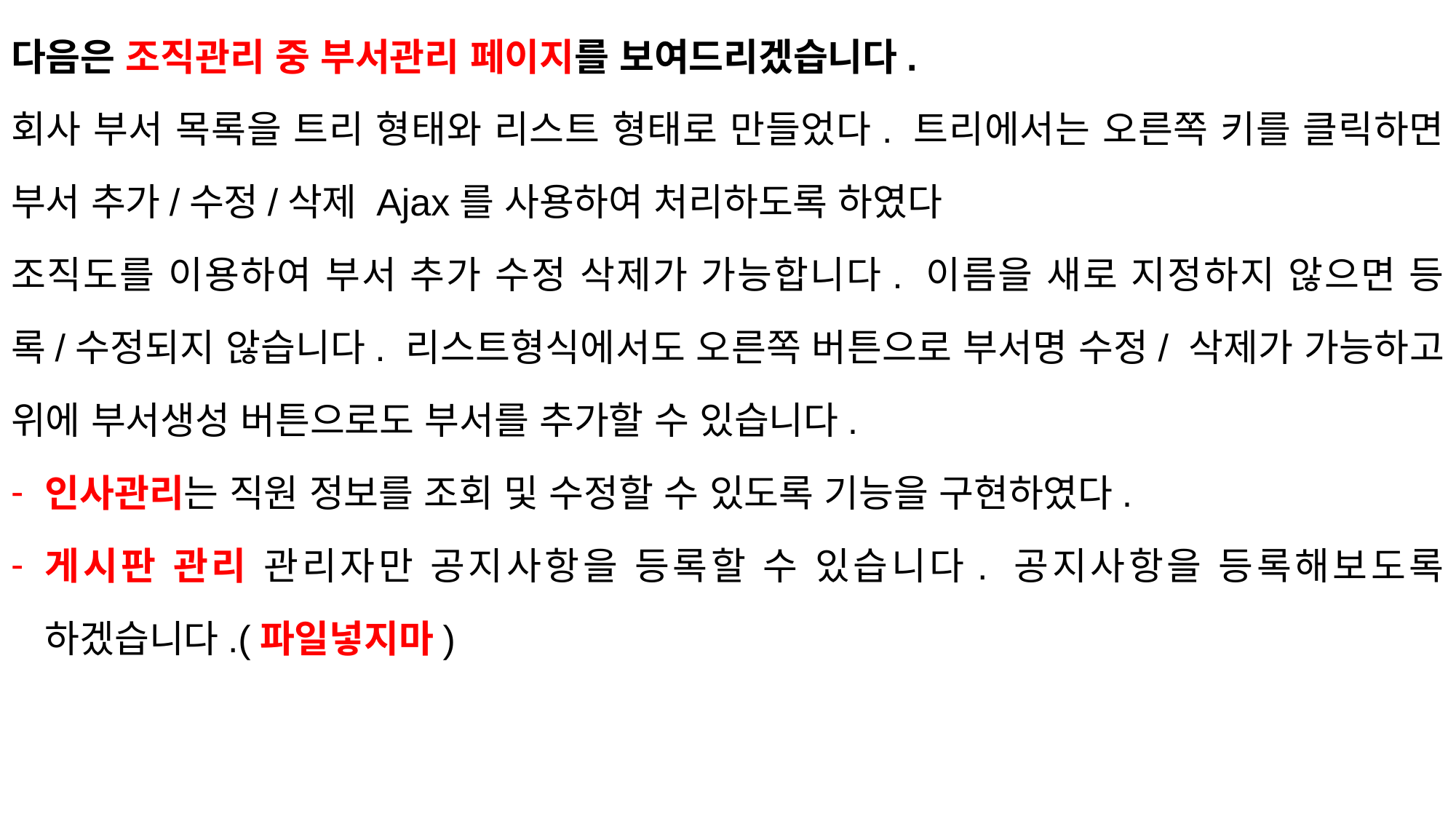

다음은 조직관리 중 부서관리 페이지를 보여드리겠습니다.
회사 부서 목록을 트리 형태와 리스트 형태로 만들었다. 트리에서는 오른쪽 키를 클릭하면 부서 추가/수정/삭제 Ajax를 사용하여 처리하도록 하였다
조직도를 이용하여 부서 추가 수정 삭제가 가능합니다. 이름을 새로 지정하지 않으면 등록/수정되지 않습니다. 리스트형식에서도 오른쪽 버튼으로 부서명 수정/ 삭제가 가능하고 위에 부서생성 버튼으로도 부서를 추가할 수 있습니다.
인사관리는 직원 정보를 조회 및 수정할 수 있도록 기능을 구현하였다.
게시판 관리 관리자만 공지사항을 등록할 수 있습니다. 공지사항을 등록해보도록 하겠습니다.(파일넣지마)